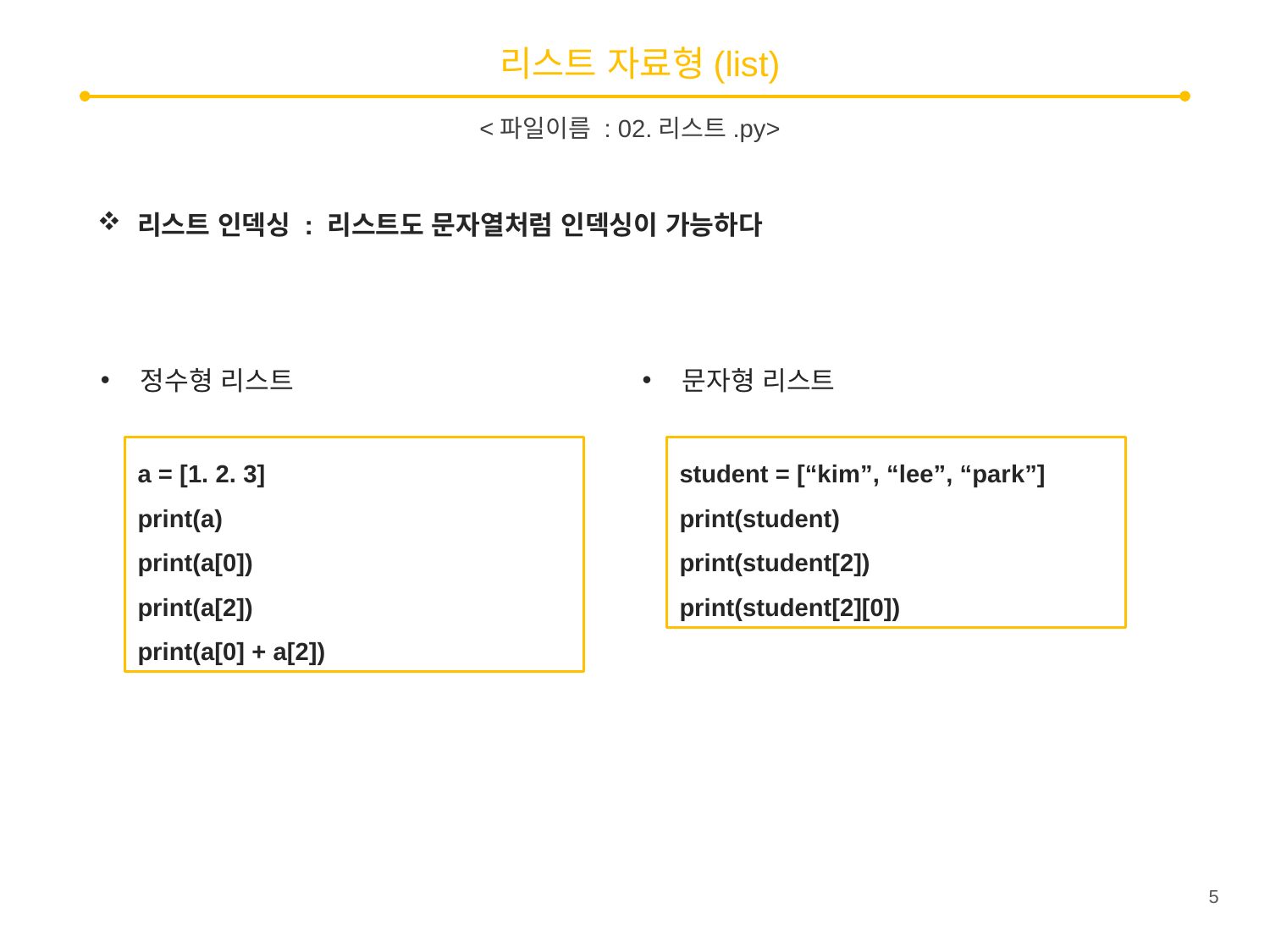

# 리스트 자료형(list)
<파일이름 : 02.리스트.py>
리스트 인덱싱 : 리스트도 문자열처럼 인덱싱이 가능하다
정수형 리스트
문자형 리스트
a = [1. 2. 3]
print(a)
print(a[0])
print(a[2])
print(a[0] + a[2])
student = [“kim”, “lee”, “park”]
print(student)
print(student[2])
print(student[2][0])